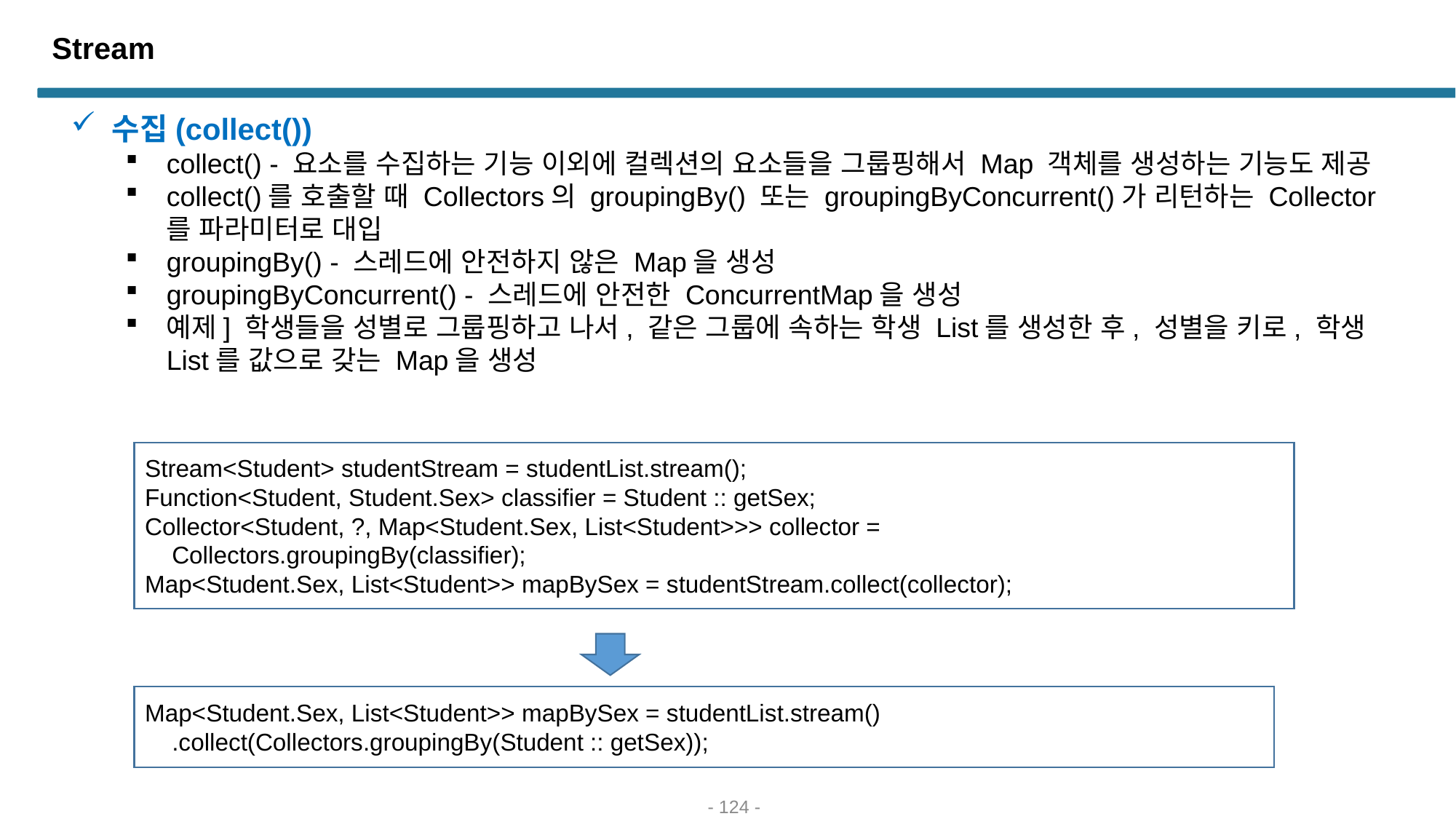

# Stream
수집(collect())
collect() - 요소를 수집하는 기능 이외에 컬렉션의 요소들을 그룹핑해서 Map 객체를 생성하는 기능도 제공
collect()를 호출할 때 Collectors의 groupingBy() 또는 groupingByConcurrent()가 리턴하는 Collector를 파라미터로 대입
groupingBy() - 스레드에 안전하지 않은 Map을 생성
groupingByConcurrent() - 스레드에 안전한 ConcurrentMap을 생성
예제] 학생들을 성별로 그룹핑하고 나서, 같은 그룹에 속하는 학생 List를 생성한 후, 성별을 키로, 학생 List를 값으로 갖는 Map을 생성
Stream<Student> studentStream = studentList.stream();
Function<Student, Student.Sex> classifier = Student :: getSex;
Collector<Student, ?, Map<Student.Sex, List<Student>>> collector =
    Collectors.groupingBy(classifier);
Map<Student.Sex, List<Student>> mapBySex = studentStream.collect(collector);

Map<Student.Sex, List<Student>> mapBySex = studentList.stream()
    .collect(Collectors.groupingBy(Student :: getSex));
- 124 -